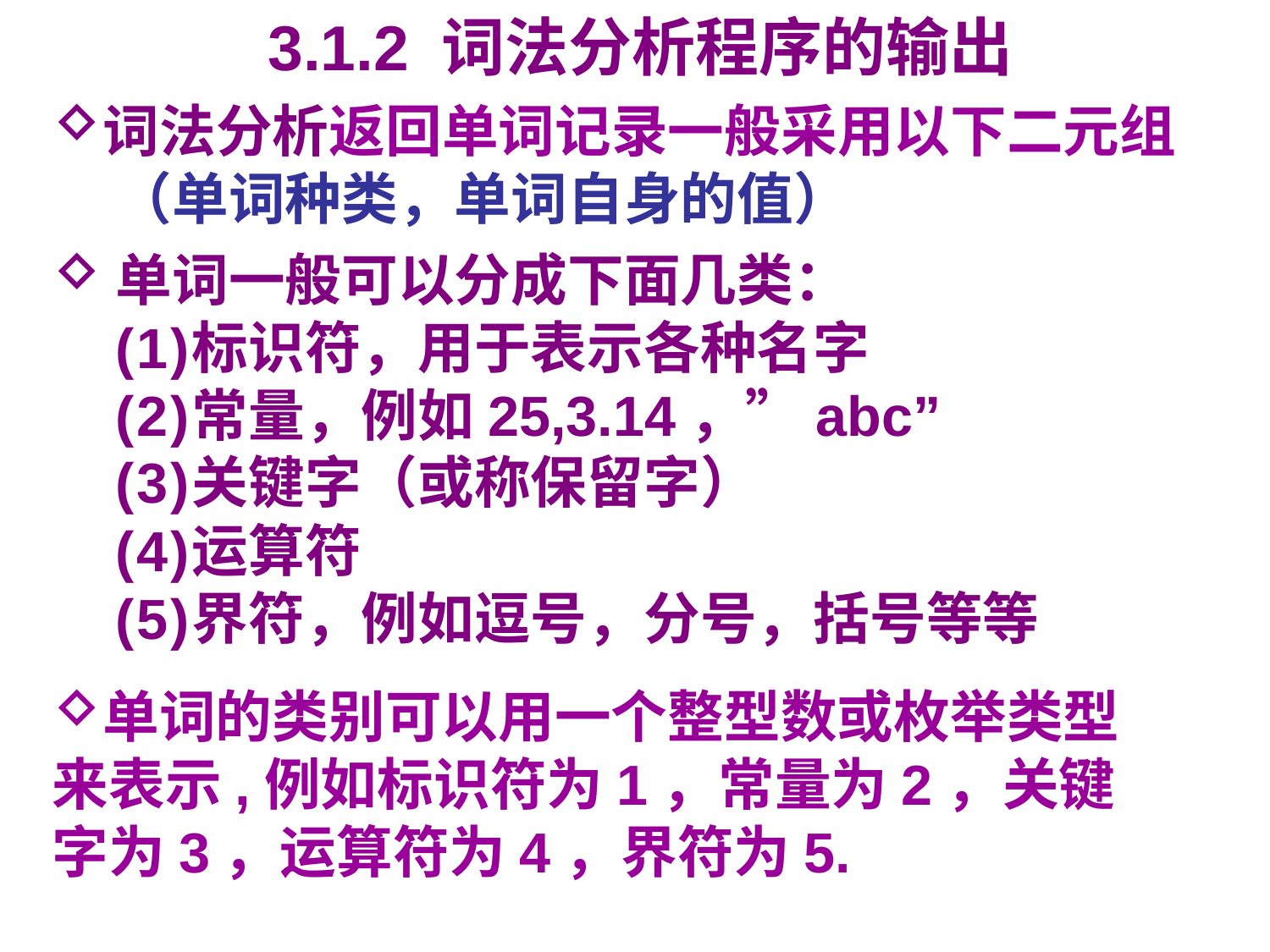

3.1.2 词法分析程序的输出
词法分析返回单词记录一般采用以下二元组
（单词种类，单词自身的值）
单词一般可以分成下面几类：
标识符，用于表示各种名字
常量，例如25,3.14，”abc”
关键字（或称保留字）
运算符
界符，例如逗号，分号，括号等等
单词的类别可以用一个整型数或枚举类型来表示,例如标识符为1，常量为2，关键字为3，运算符为4，界符为5.